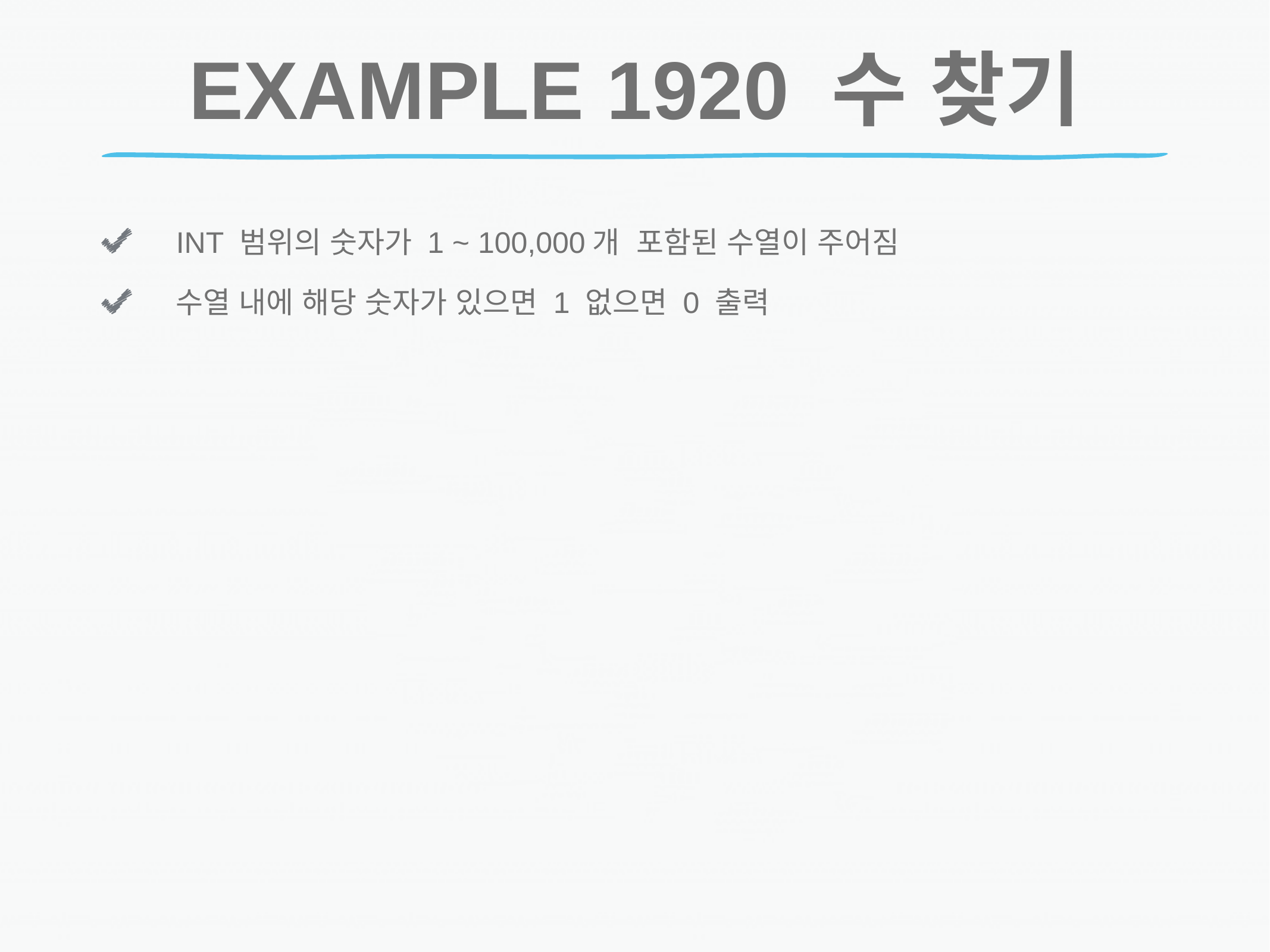

# example 1920 수 찾기
INT 범위의 숫자가 1 ~ 100,000개  포함된 수열이 주어짐
수열 내에 해당 숫자가 있으면 1 없으면 0 출력